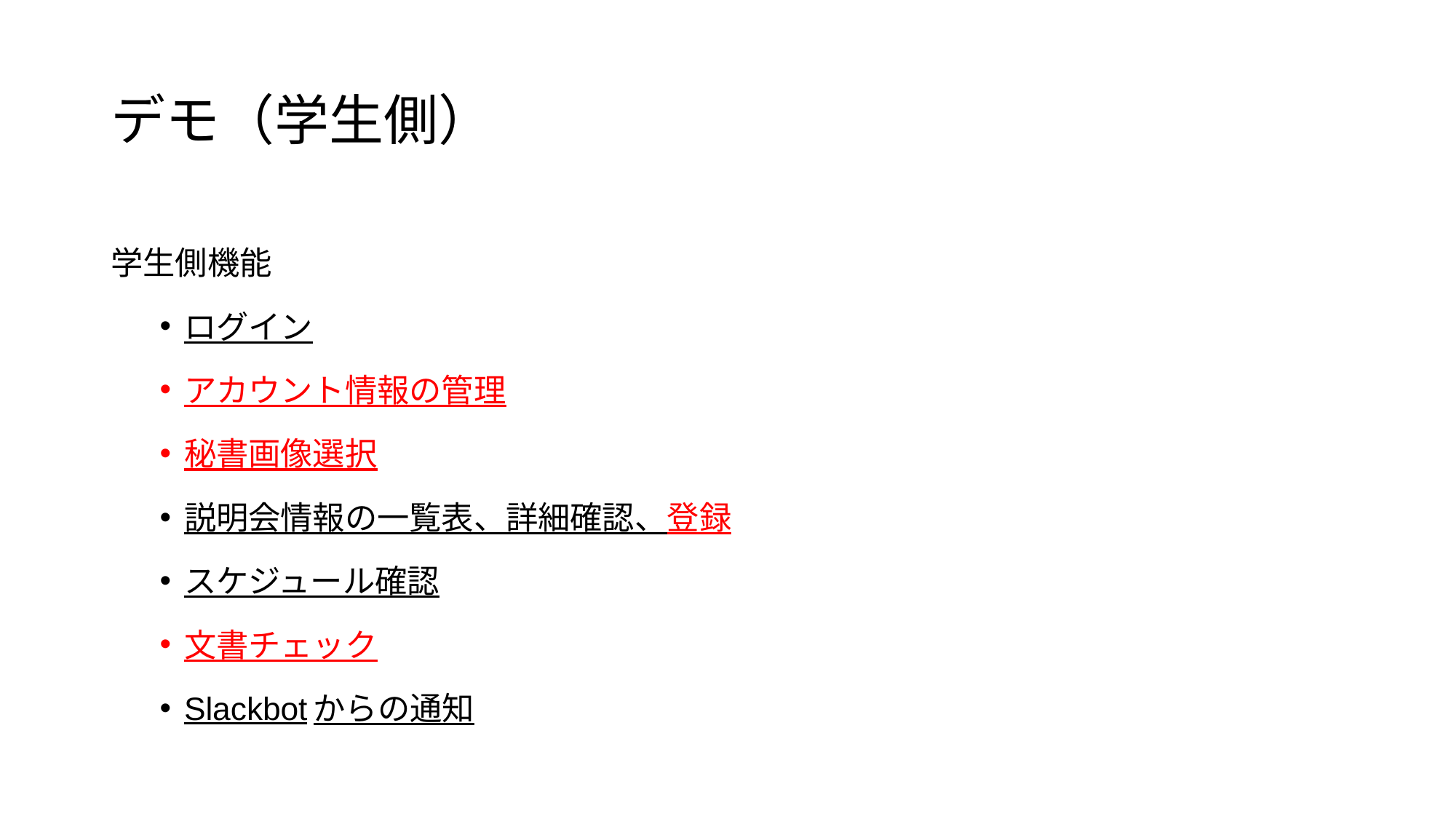

# デモ（学生側）
学生側機能
ログイン
アカウント情報の管理
秘書画像選択
説明会情報の一覧表、詳細確認、登録
スケジュール確認
文書チェック
Slackbotからの通知